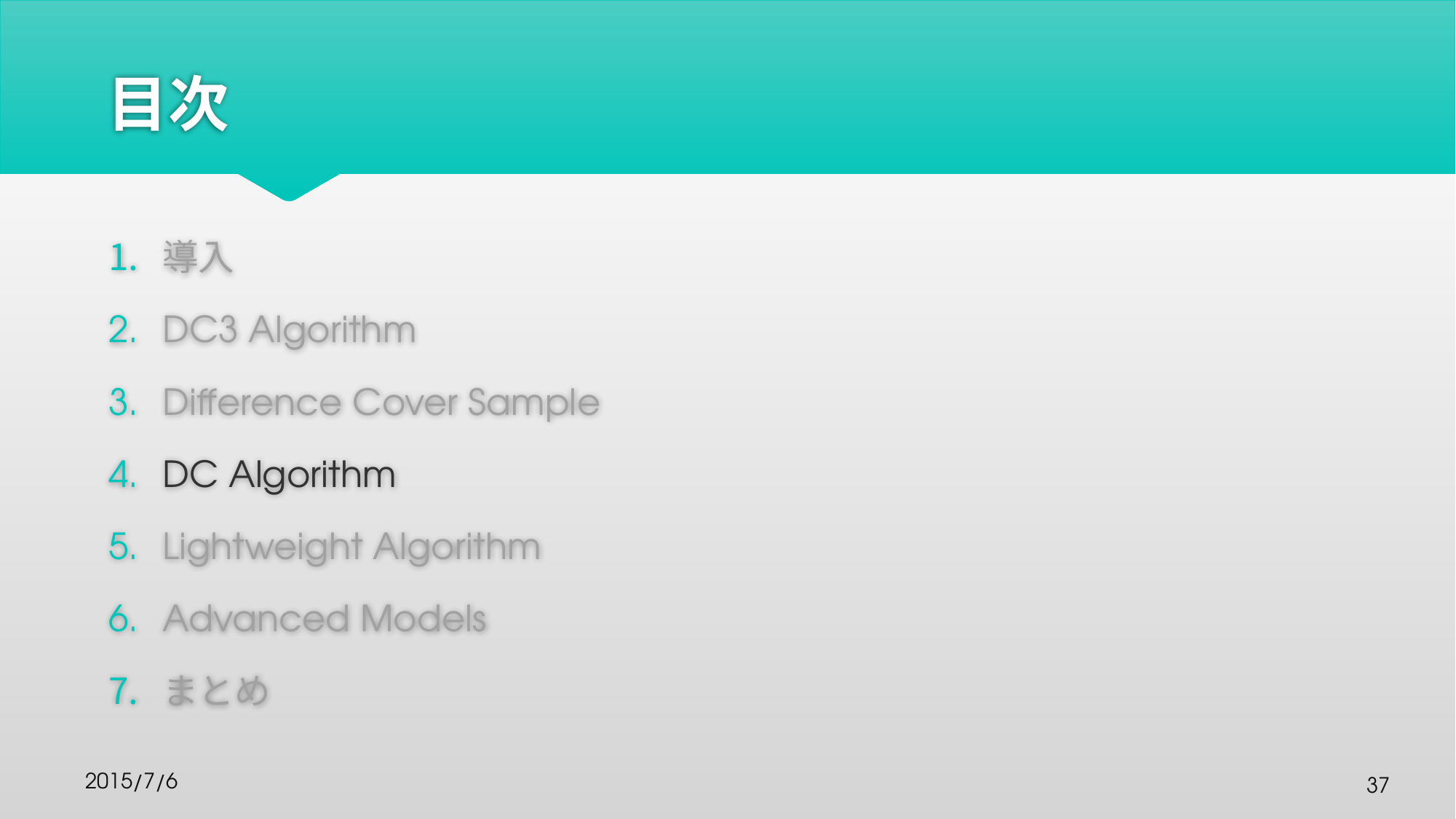

# 目次
導入
DC3 Algorithm
Difference Cover Sample
DC Algorithm
Lightweight Algorithm
Advanced Models
まとめ
37
2015/7/6